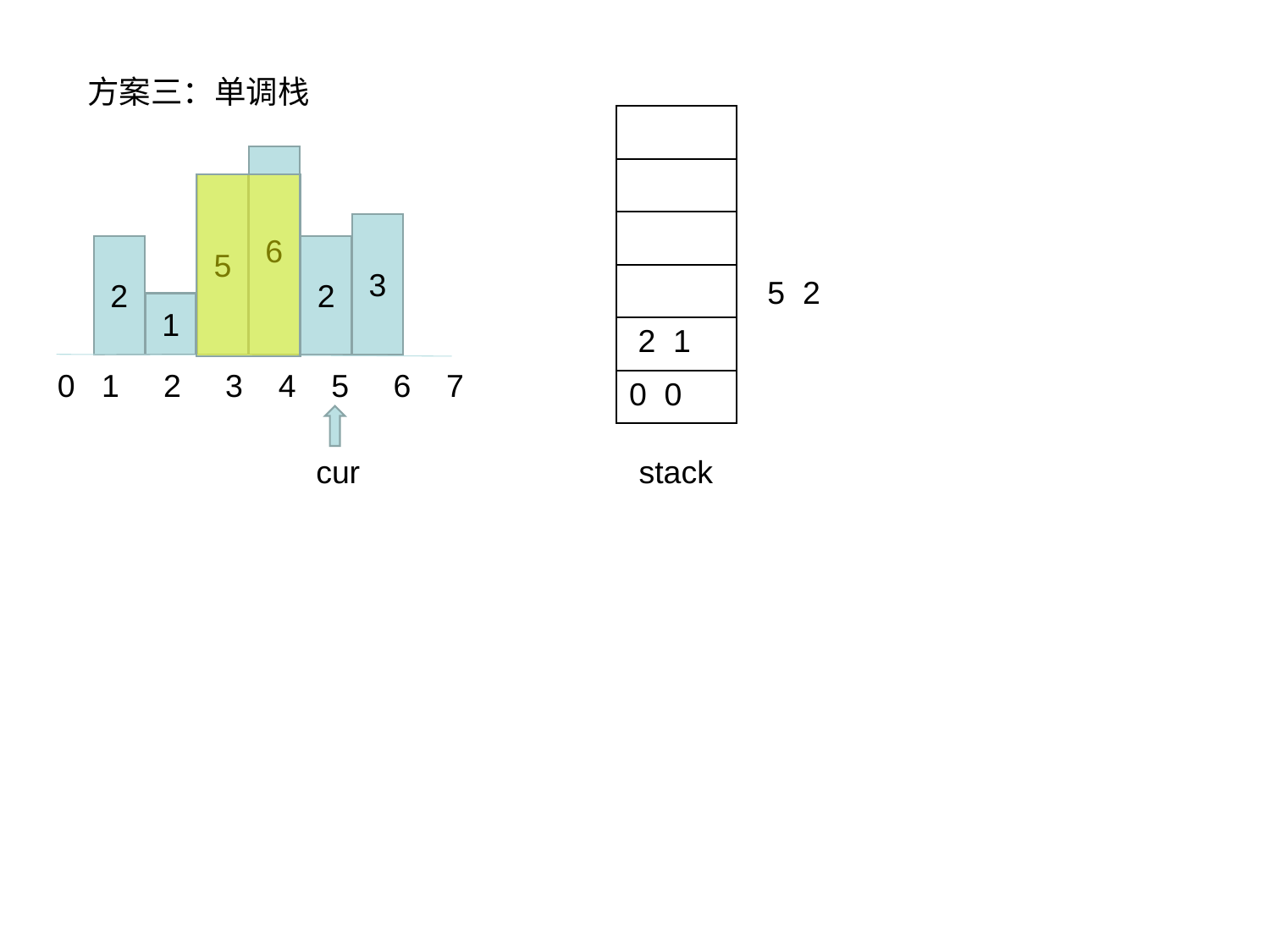

方案三：单调栈
|  |
| --- |
|  |
|  |
|  |
| 2 1 |
| 0 0 |
6
5
3
2
2
1

5  2
0   1     2     3    4    5     6    7

cur
stack